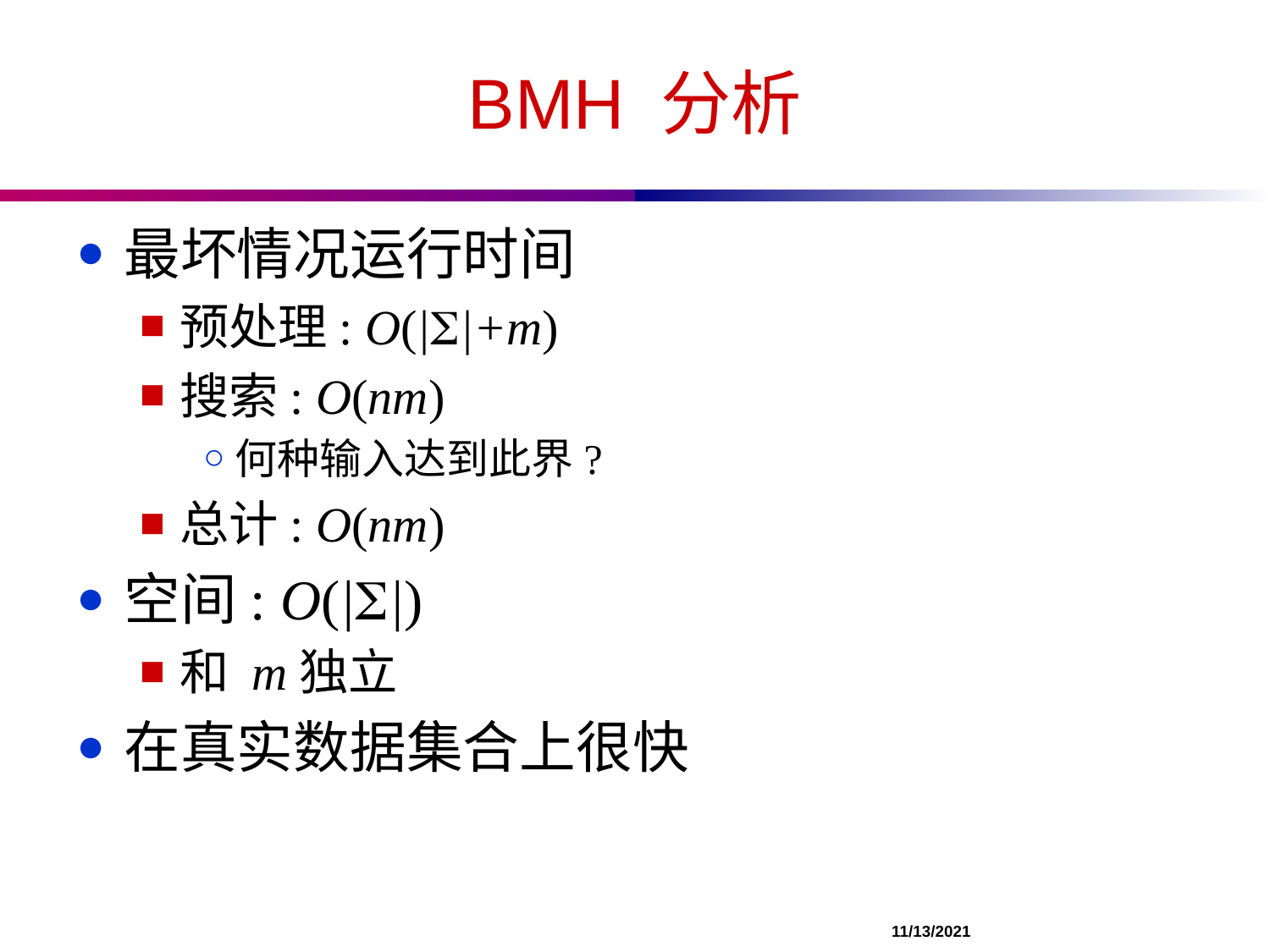

# BMH 分析
最坏情况运行时间
预处理: O(|Σ|+m)
搜索: O(nm)
何种输入达到此界?
总计: O(nm)
空间: O(|Σ|)
和 m独立
在真实数据集合上很快
		 				            11/13/2021